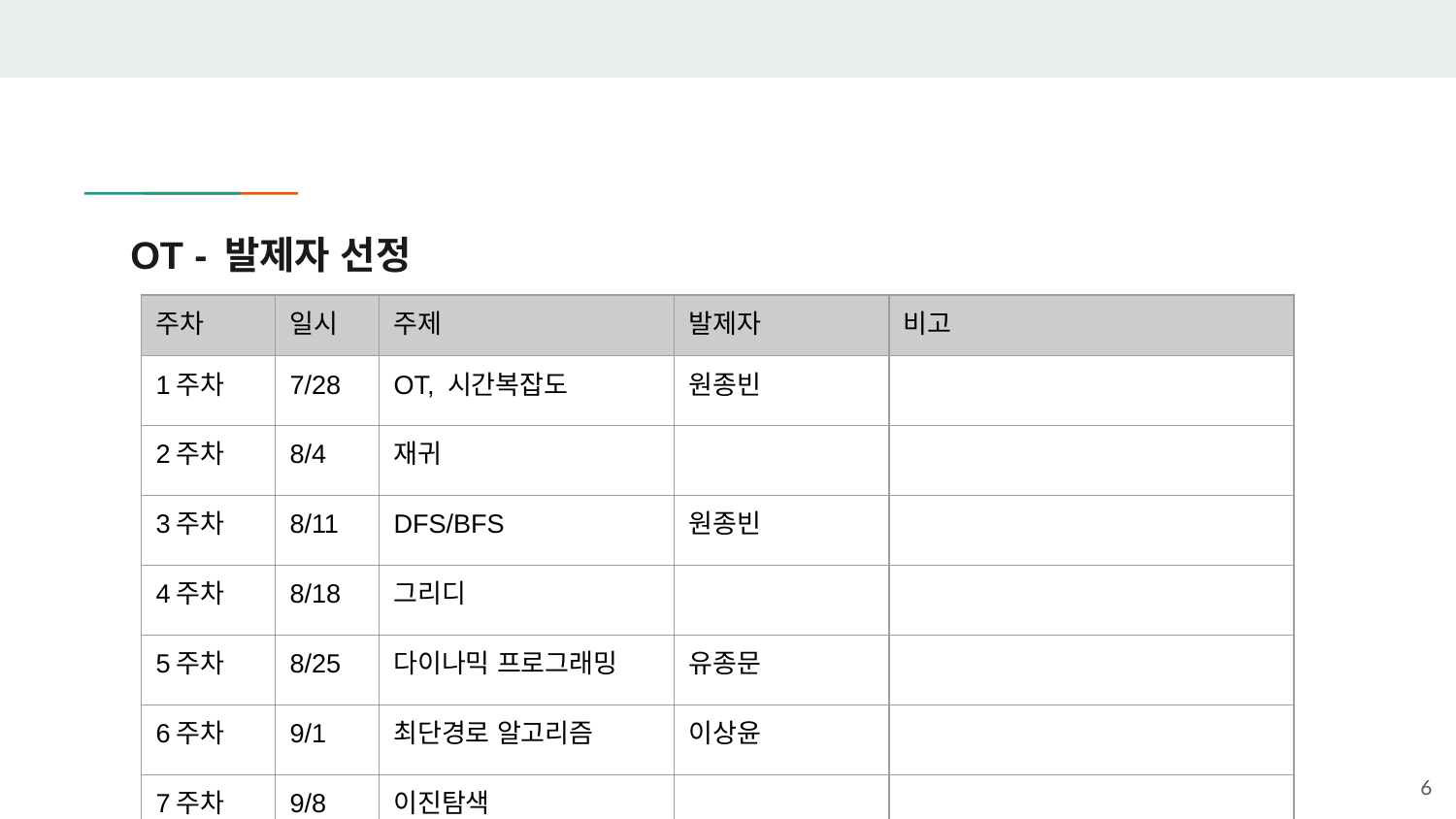

# OT - 발제자 선정
| 주차 | 일시 | 주제 | 발제자 | 비고 |
| --- | --- | --- | --- | --- |
| 1주차 | 7/28 | OT, 시간복잡도 | 원종빈 |  |
| 2주차 | 8/4 | 재귀 |  |  |
| 3주차 | 8/11 | DFS/BFS | 원종빈 |  |
| 4주차 | 8/18 | 그리디 |  |  |
| 5주차 | 8/25 | 다이나믹 프로그래밍 | 유종문 |  |
| 6주차 | 9/1 | 최단경로 알고리즘 | 이상윤 |  |
| 7주차 | 9/8 | 이진탐색 |  |  |
6